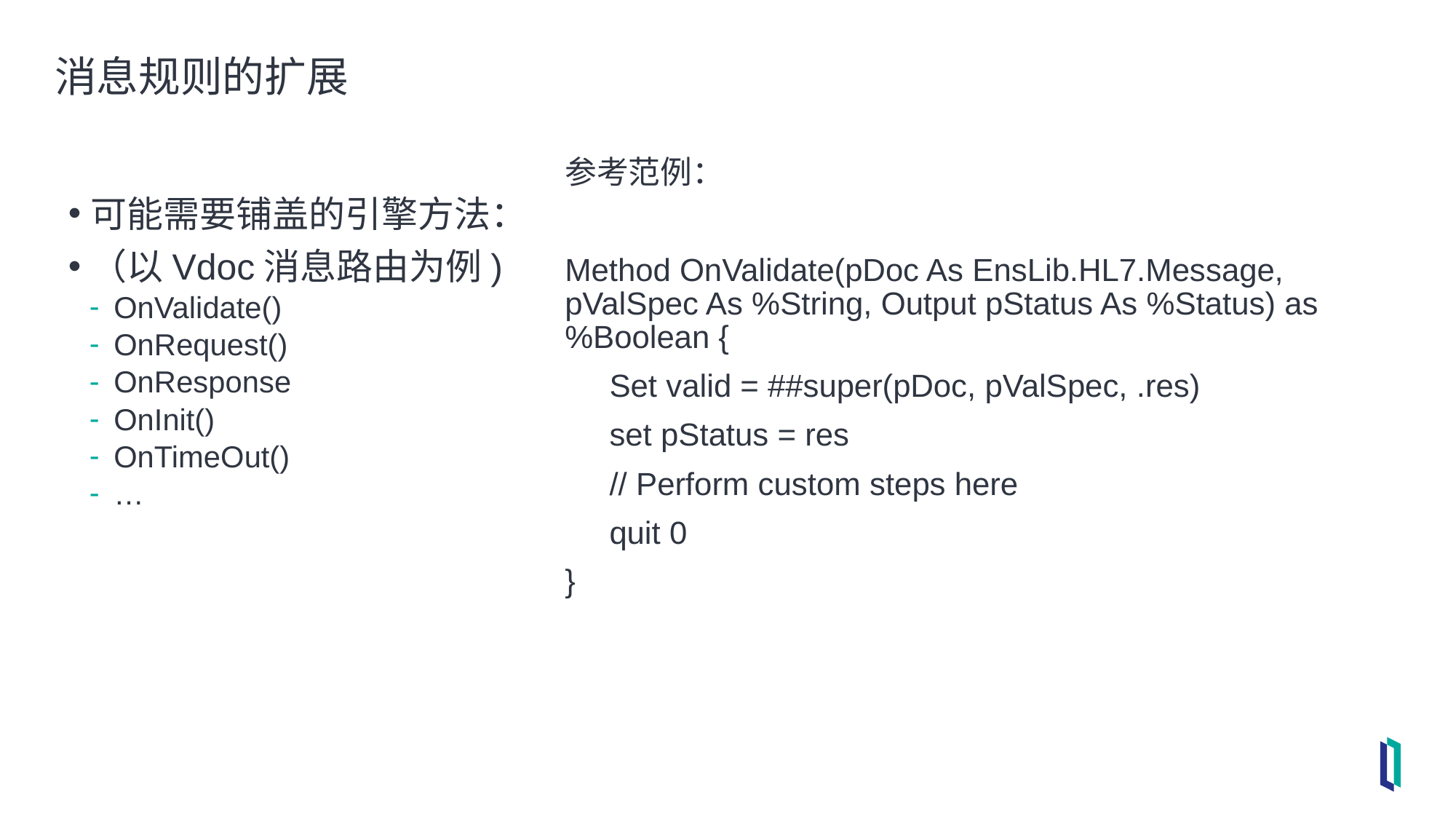

# 消息规则的扩展

可能需要铺盖的引擎方法：
（以Vdoc消息路由为例)
OnValidate()
OnRequest()
OnResponse
OnInit()
OnTimeOut()
…
参考范例：

Method OnValidate(pDoc As EnsLib.HL7.Message, pValSpec As %String, Output pStatus As %Status) as %Boolean {
     Set valid = ##super(pDoc, pValSpec, .res)
     set pStatus = res
     // Perform custom steps here
     quit 0
}